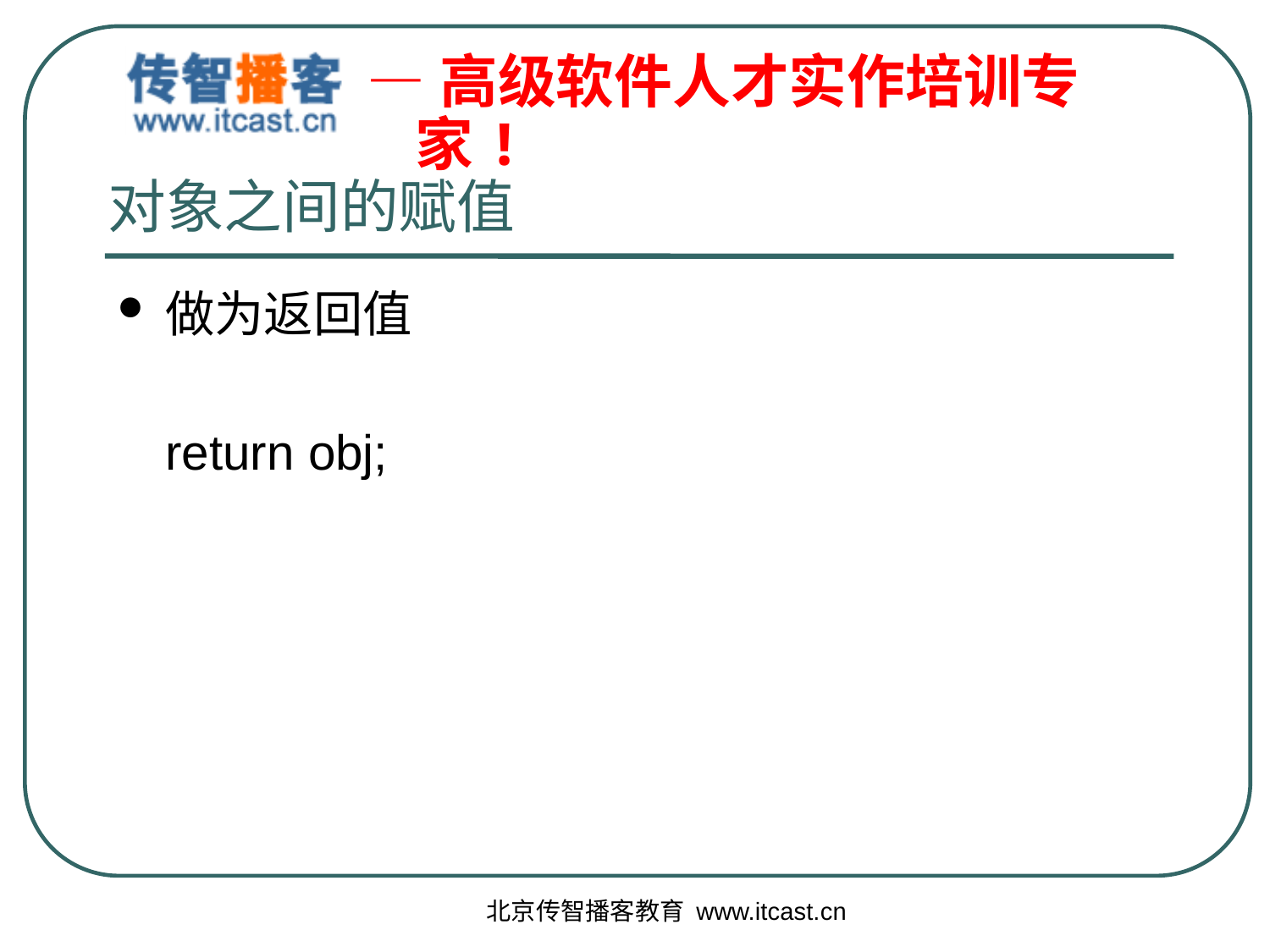

# 对象之间的赋值
做为返回值

	return obj;
北京传智播客教育 www.itcast.cn